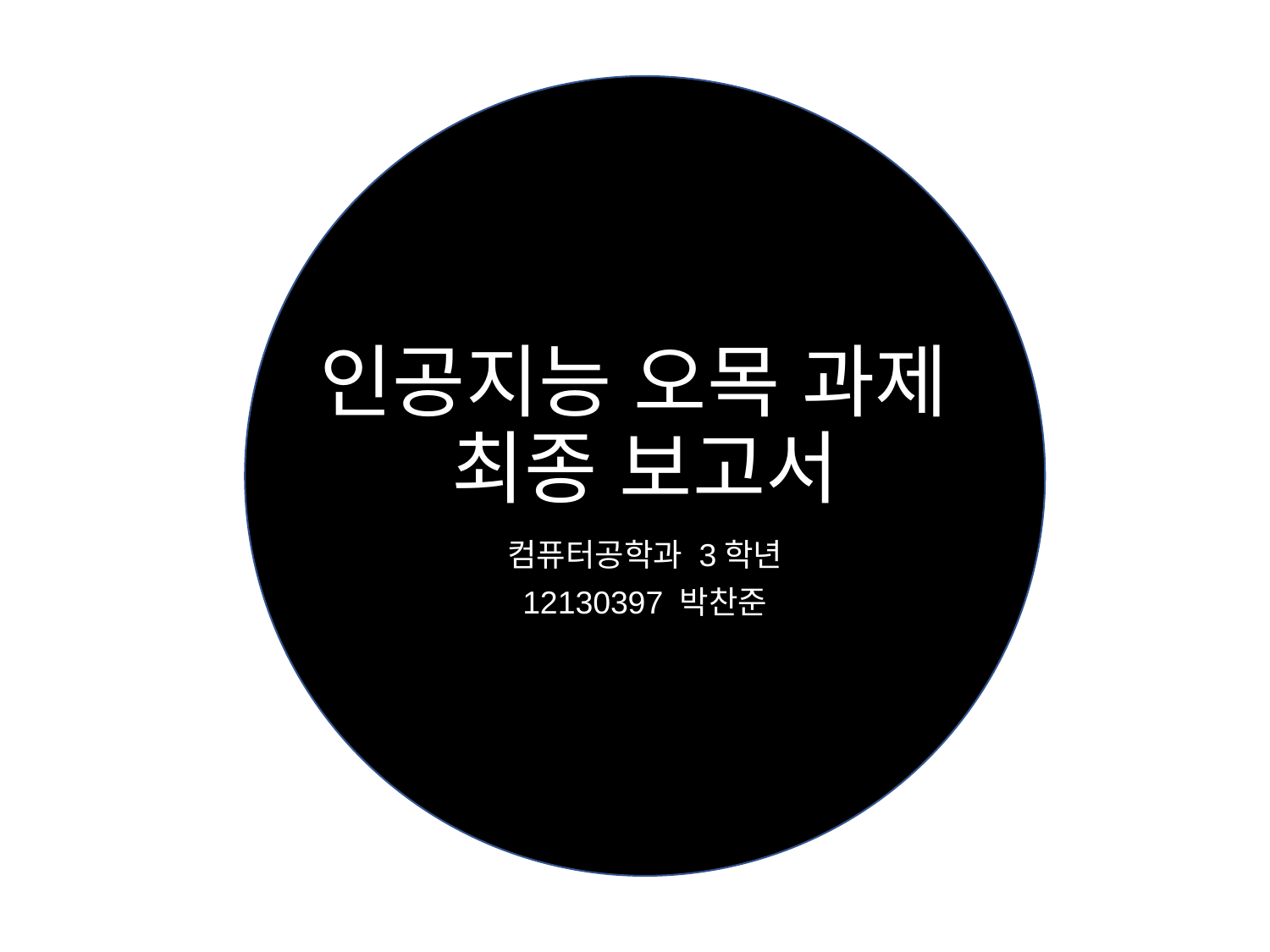

# 인공지능 오목 과제 최종 보고서
컴퓨터공학과 3학년
12130397 박찬준